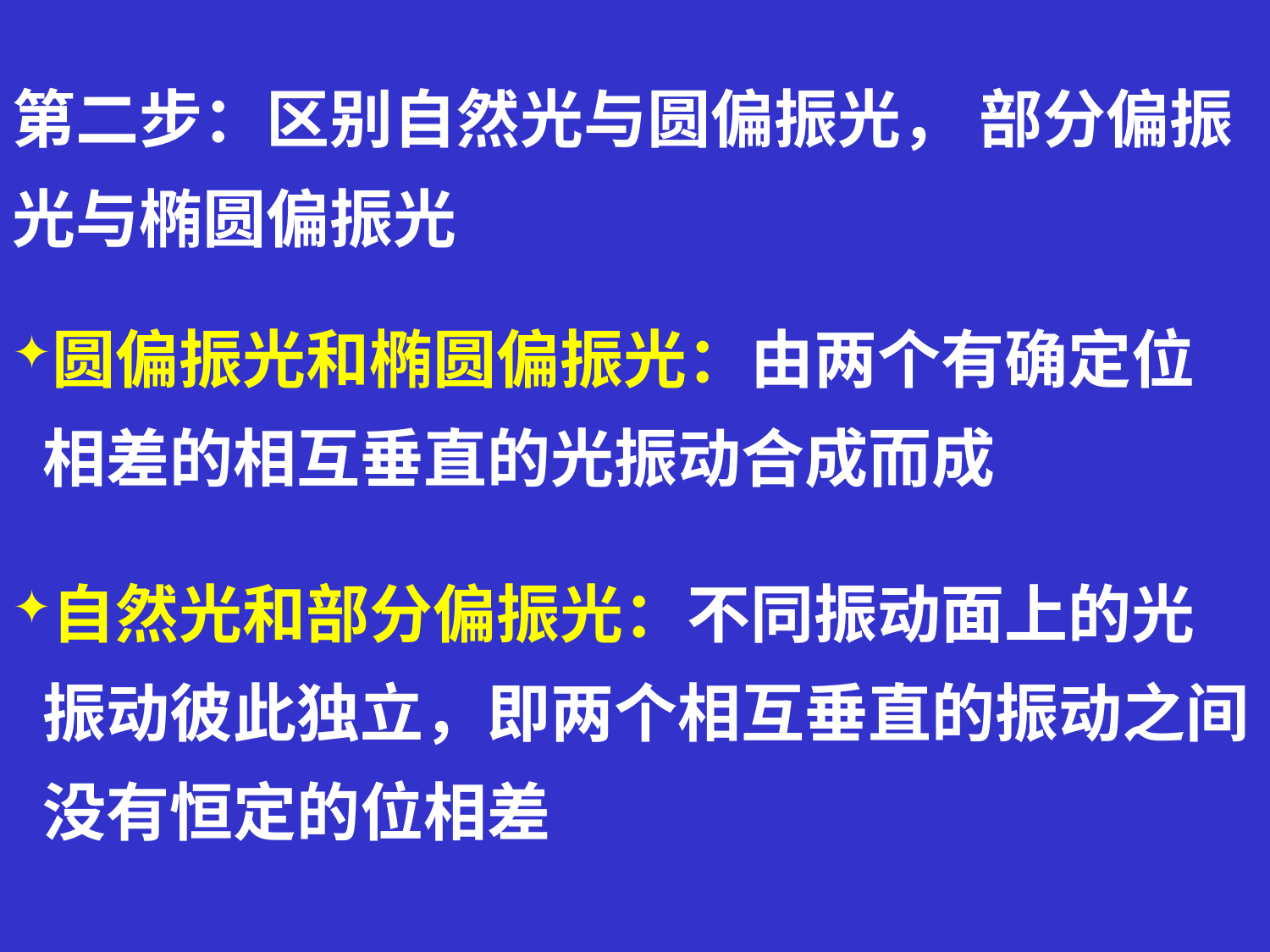

第二步：区别自然光与圆偏振光， 部分偏振光与椭圆偏振光
#
圆偏振光和椭圆偏振光：由两个有确定位相差的相互垂直的光振动合成而成
自然光和部分偏振光：不同振动面上的光振动彼此独立，即两个相互垂直的振动之间没有恒定的位相差